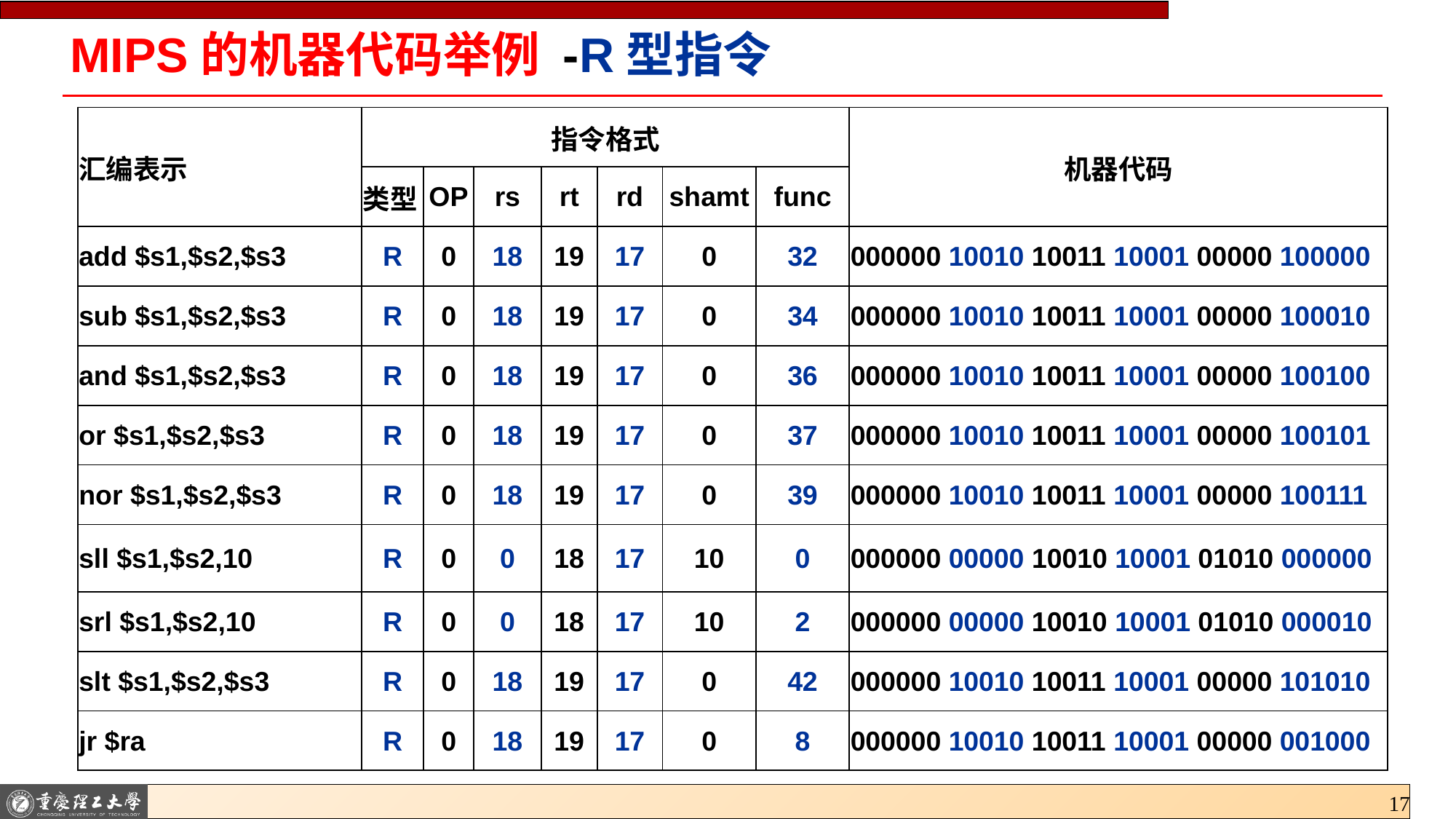

# MIPS的机器代码举例 -R型指令
| 汇编表示 | 指令格式 |  |  |  |  |  |  | 机器代码 |
| --- | --- | --- | --- | --- | --- | --- | --- | --- |
|  | 类型 | OP | rs | rt | rd | shamt | func |  |
| add $s1,$s2,$s3 | R | 0 | 18 | 19 | 17 | 0 | 32 | 000000 10010 10011 10001 00000 100000 |
| sub $s1,$s2,$s3 | R | 0 | 18 | 19 | 17 | 0 | 34 | 000000 10010 10011 10001 00000 100010 |
| and $s1,$s2,$s3 | R | 0 | 18 | 19 | 17 | 0 | 36 | 000000 10010 10011 10001 00000 100100 |
| or $s1,$s2,$s3 | R | 0 | 18 | 19 | 17 | 0 | 37 | 000000 10010 10011 10001 00000 100101 |
| nor $s1,$s2,$s3 | R | 0 | 18 | 19 | 17 | 0 | 39 | 000000 10010 10011 10001 00000 100111 |
| sll $s1,$s2,10 | R | 0 | 0 | 18 | 17 | 10 | 0 | 000000 00000 10010 10001 01010 000000 |
| srl $s1,$s2,10 | R | 0 | 0 | 18 | 17 | 10 | 2 | 000000 00000 10010 10001 01010 000010 |
| slt $s1,$s2,$s3 | R | 0 | 18 | 19 | 17 | 0 | 42 | 000000 10010 10011 10001 00000 101010 |
| jr $ra | R | 0 | 18 | 19 | 17 | 0 | 8 | 000000 10010 10011 10001 00000 001000 |